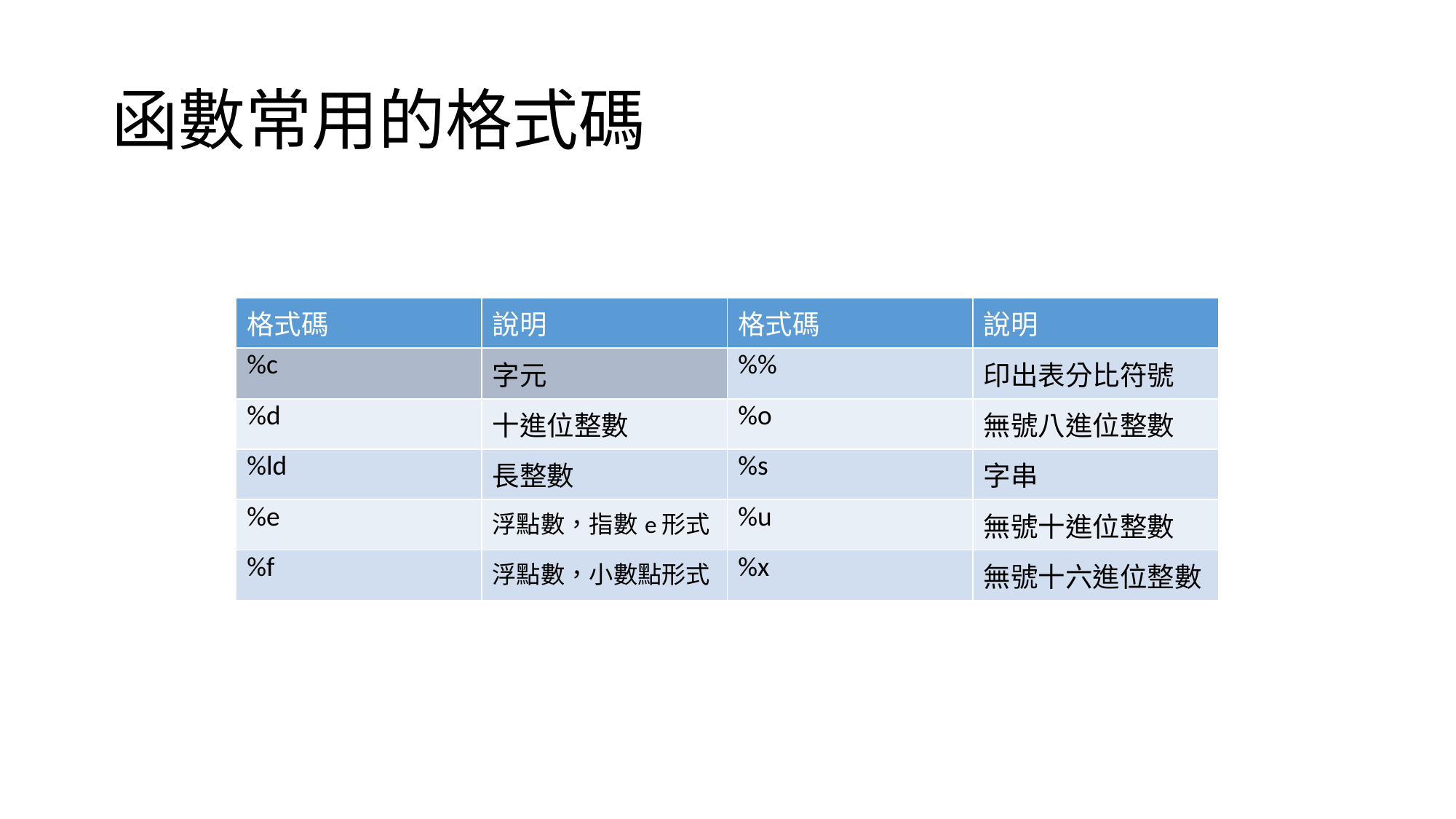

# 函數常用的格式碼
| 格式碼 | 說明 | 格式碼 | 說明 |
| --- | --- | --- | --- |
| %c | 字元 | %% | 印出表分比符號 |
| %d | 十進位整數 | %o | 無號八進位整數 |
| %ld | 長整數 | %s | 字串 |
| %e | 浮點數，指數e形式 | %u | 無號十進位整數 |
| %f | 浮點數，小數點形式 | %x | 無號十六進位整數 |